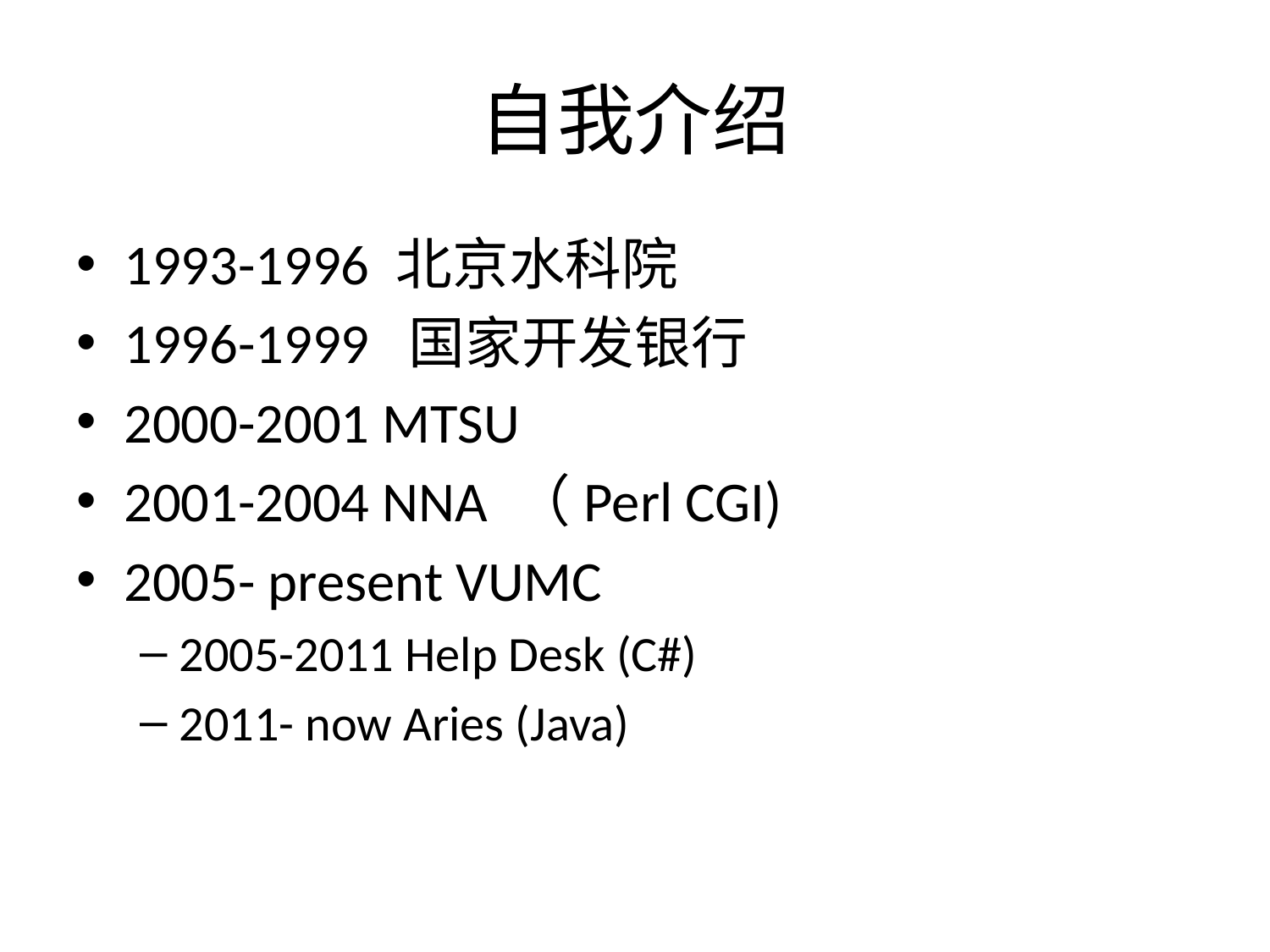

# 自我介绍
1993-1996 北京水科院
1996-1999  国家开发银行
2000-2001 MTSU
2001-2004 NNA （Perl CGI)
2005- present VUMC
2005-2011 Help Desk (C#)
2011- now Aries (Java)